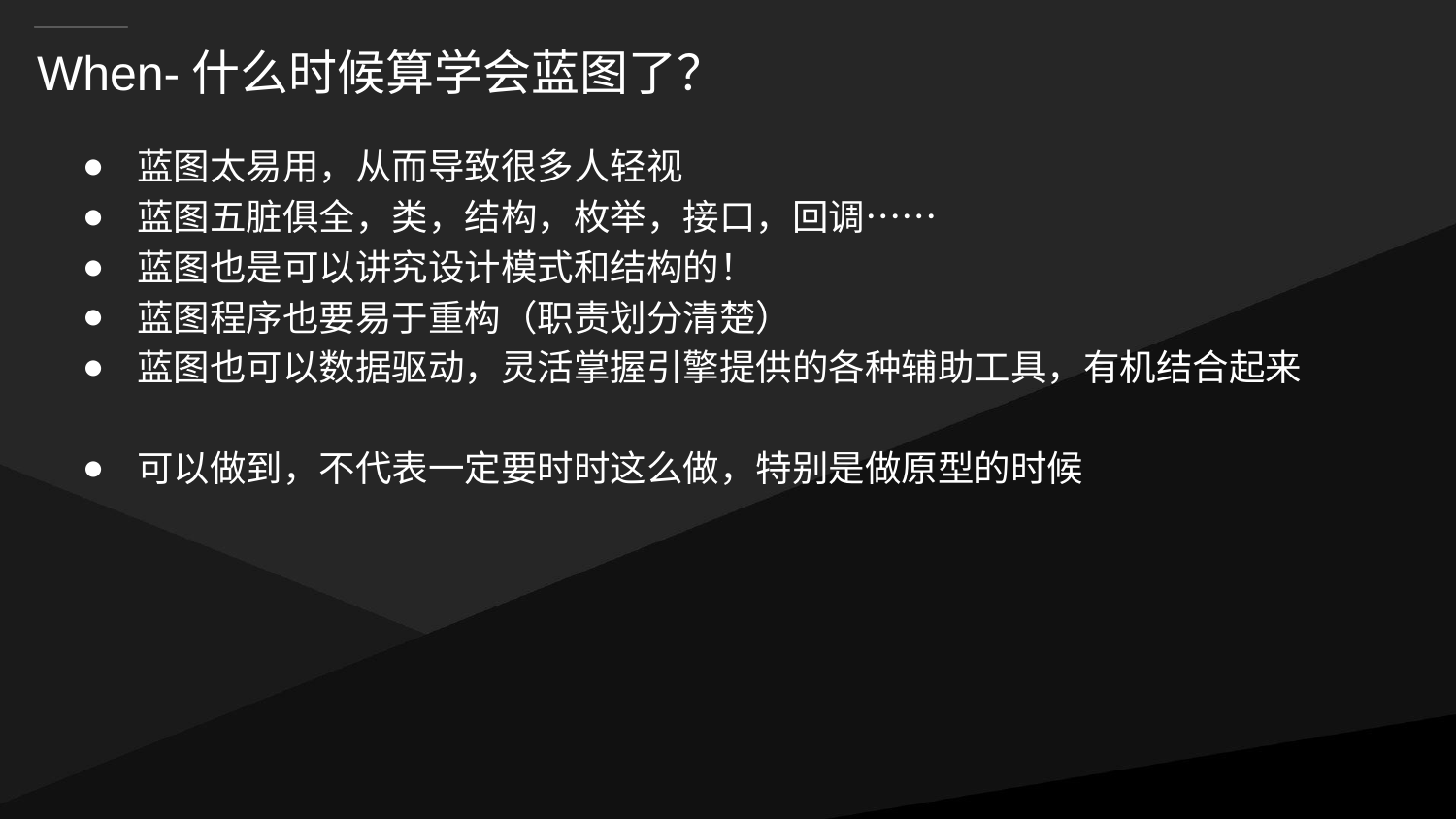

# When-什么时候算学会蓝图了？
蓝图太易用，从而导致很多人轻视
蓝图五脏俱全，类，结构，枚举，接口，回调……
蓝图也是可以讲究设计模式和结构的！
蓝图程序也要易于重构（职责划分清楚）
蓝图也可以数据驱动，灵活掌握引擎提供的各种辅助工具，有机结合起来

可以做到，不代表一定要时时这么做，特别是做原型的时候